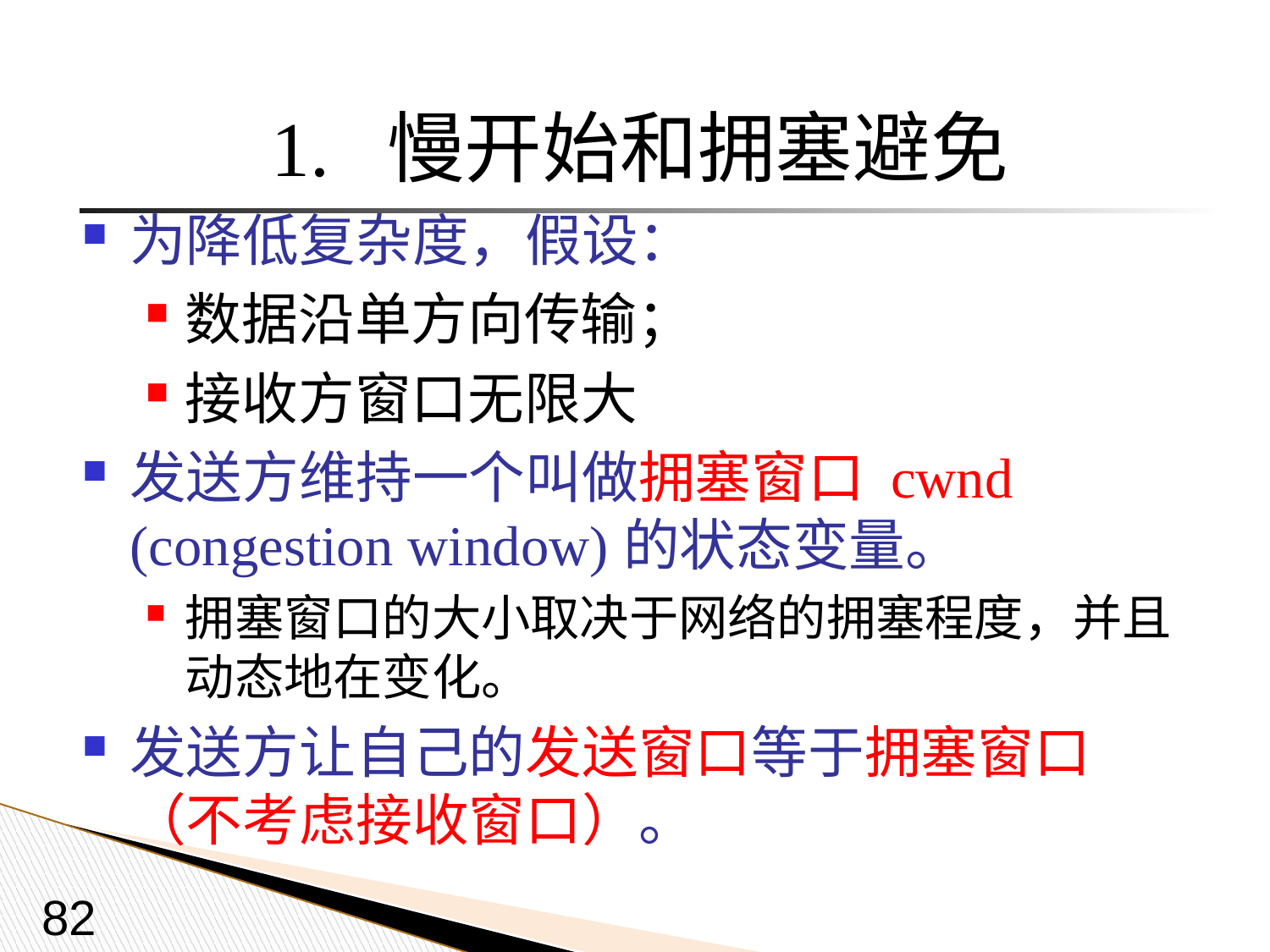

# 1.  慢开始和拥塞避免
为降低复杂度，假设：
数据沿单方向传输；
接收方窗口无限大
发送方维持一个叫做拥塞窗口 cwnd (congestion window)的状态变量。
拥塞窗口的大小取决于网络的拥塞程度，并且动态地在变化。
发送方让自己的发送窗口等于拥塞窗口（不考虑接收窗口）。
82